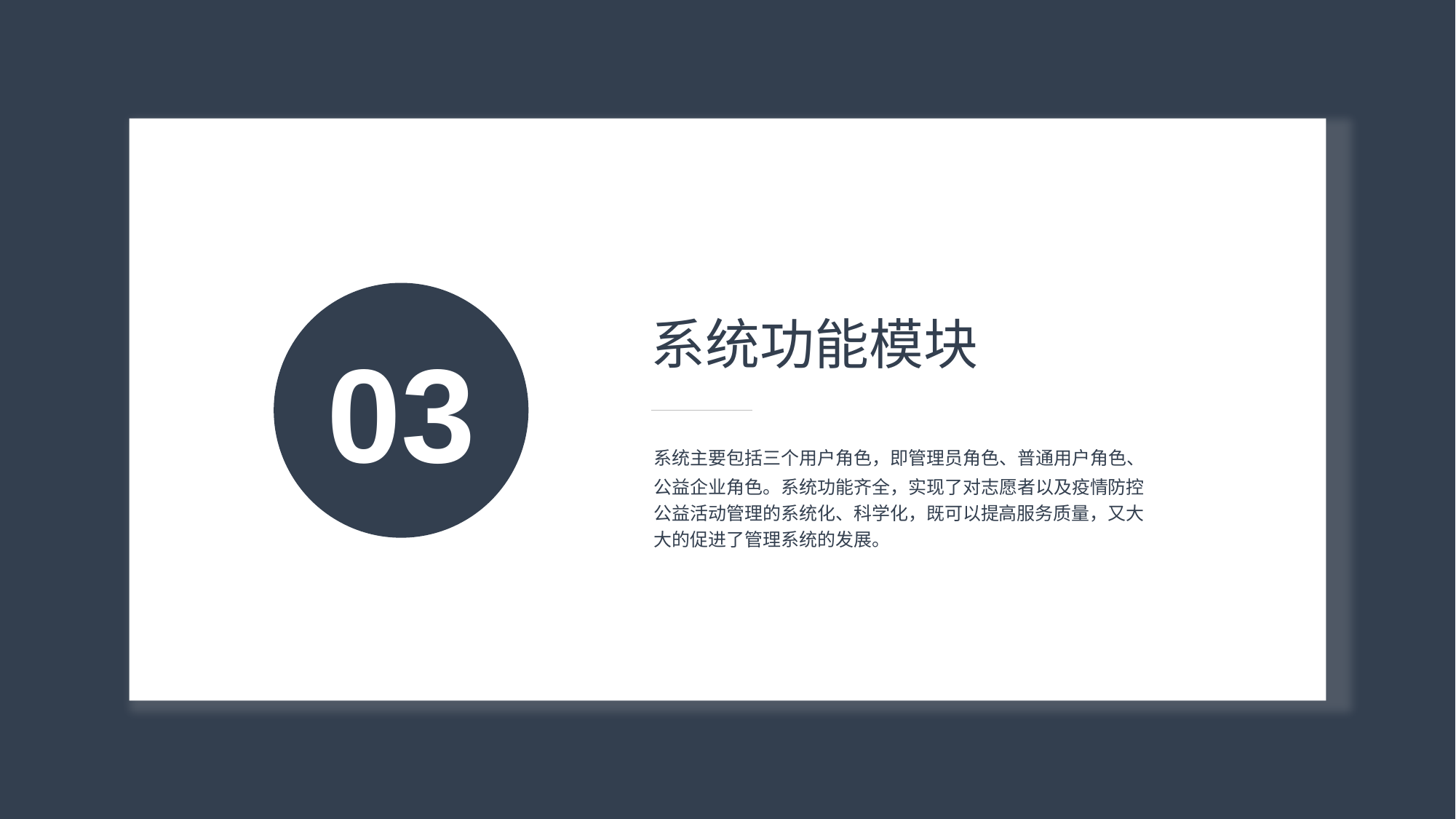

03
系统功能模块
系统主要包括三个用户角色，即管理员角色、普通用户角色、
公益企业角色。系统功能齐全，实现了对志愿者以及疫情防控公益活动管理的系统化、科学化，既可以提高服务质量，又大大的促进了管理系统的发展。